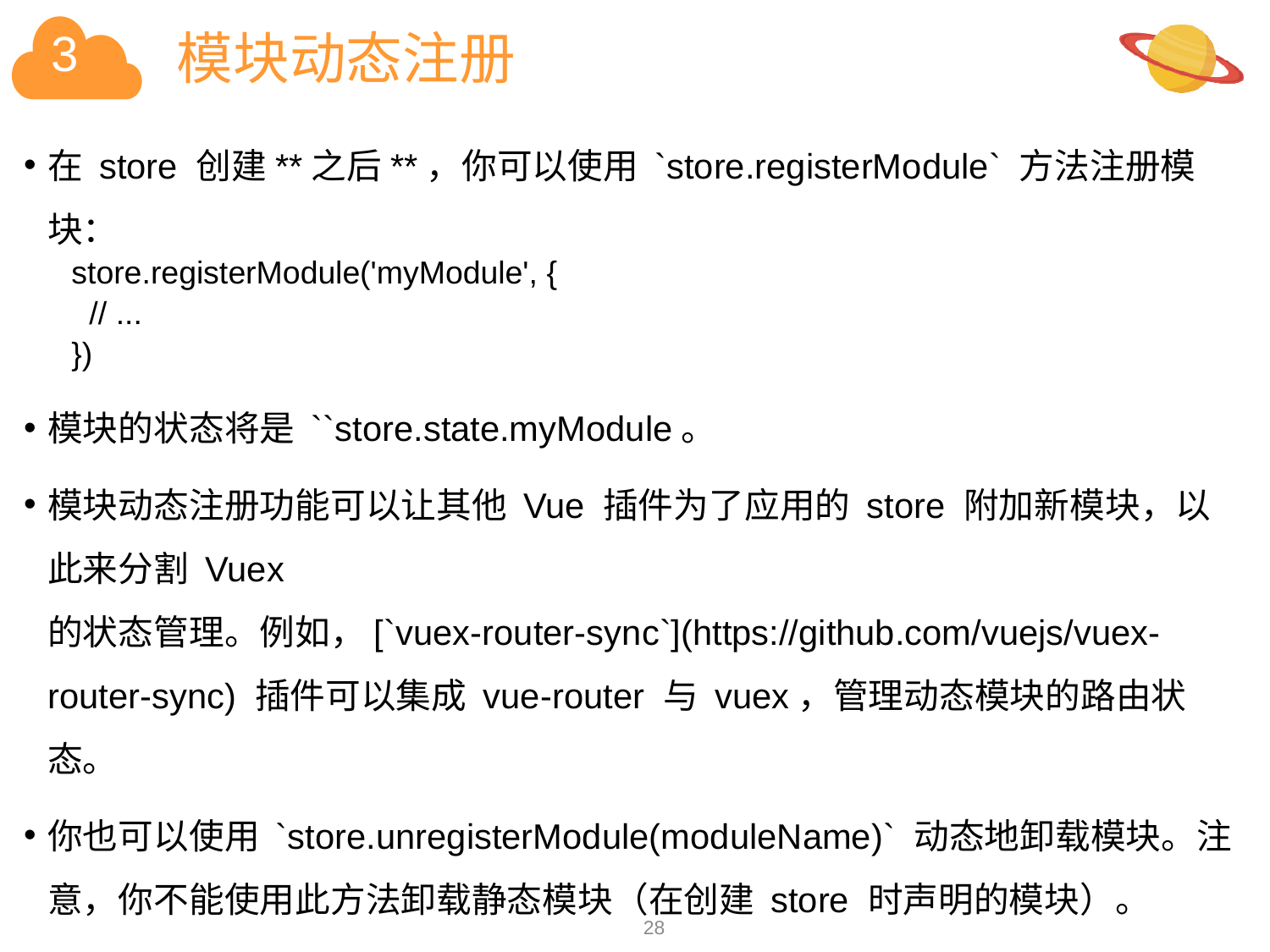

# 模块动态注册
在 store 创建**之后**，你可以使用 `store.registerModule` 方法注册模块：
store.registerModule('myModule', {
  // ...
})
模块的状态将是 ``store.state.myModule。
模块动态注册功能可以让其他 Vue 插件为了应用的 store 附加新模块，以此来分割 Vuex 的状态管理。例如，[`vuex-router-sync`](https://github.com/vuejs/vuex-router-sync) 插件可以集成 vue-router 与 vuex，管理动态模块的路由状态。
你也可以使用 `store.unregisterModule(moduleName)` 动态地卸载模块。注意，你不能使用此方法卸载静态模块（在创建 store 时声明的模块）。
28